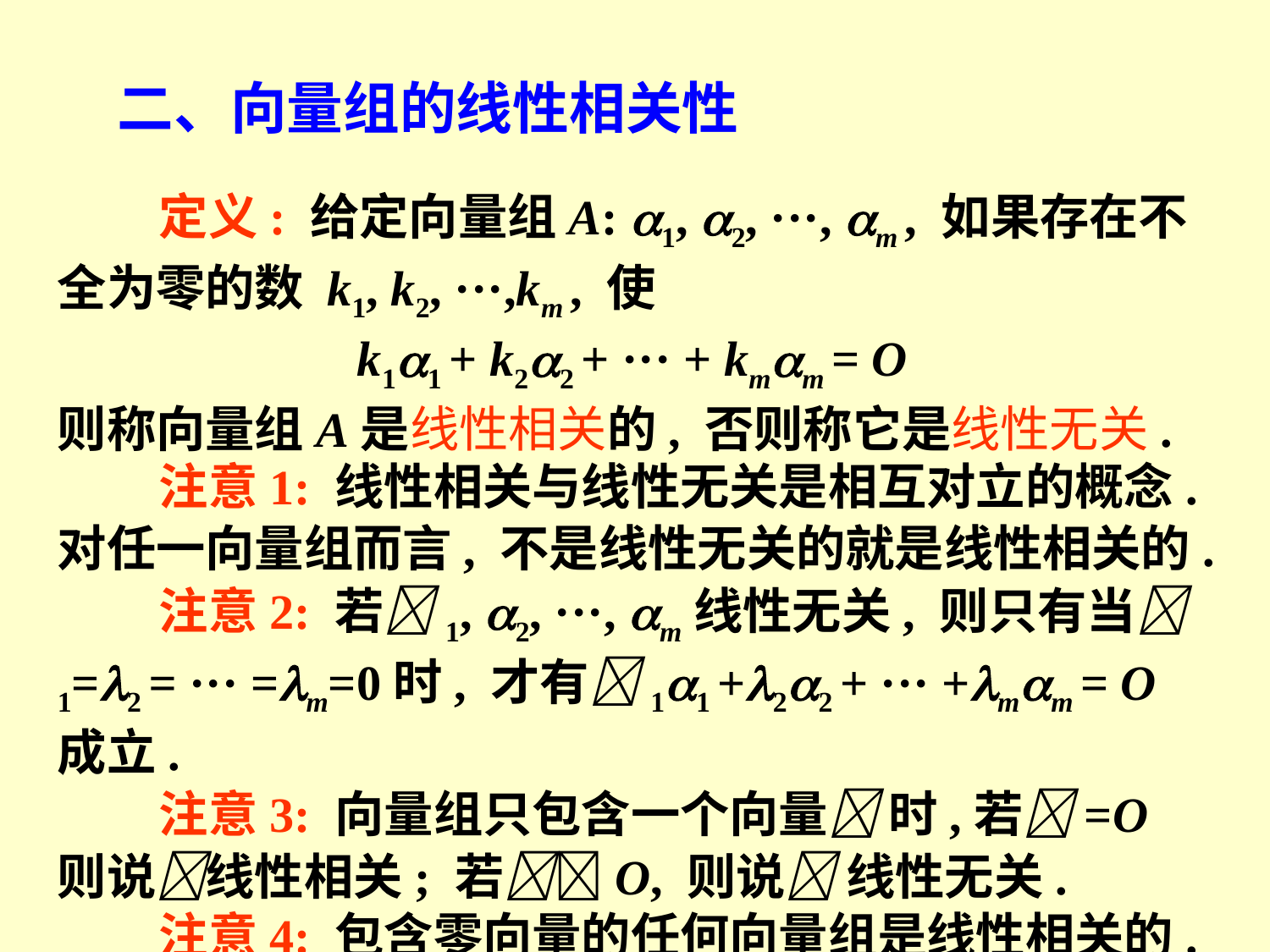

二、向量组的线性相关性
        定义: 给定向量组A: α1, α2, ···, αm , 如果存在不全为零的数 k1, k2, ···,km , 使
k1α1 + k2α2 + ··· + kmαm = O
则称向量组A是线性相关的, 否则称它是线性无关.
        注意1: 线性相关与线性无关是相互对立的概念.对任一向量组而言, 不是线性无关的就是线性相关的.
        注意2: 若α1, α2, ···, αm线性无关, 则只有当λ1=λ2 = ··· =λm=0时, 才有λ1α1 +λ2α2 + ··· +λmαm = O成立.
        注意3: 向量组只包含一个向量α 时,若α=O则说α线性相关; 若α≠O, 则说α 线性无关.
        注意4: 包含零向量的任何向量组是线性相关的.